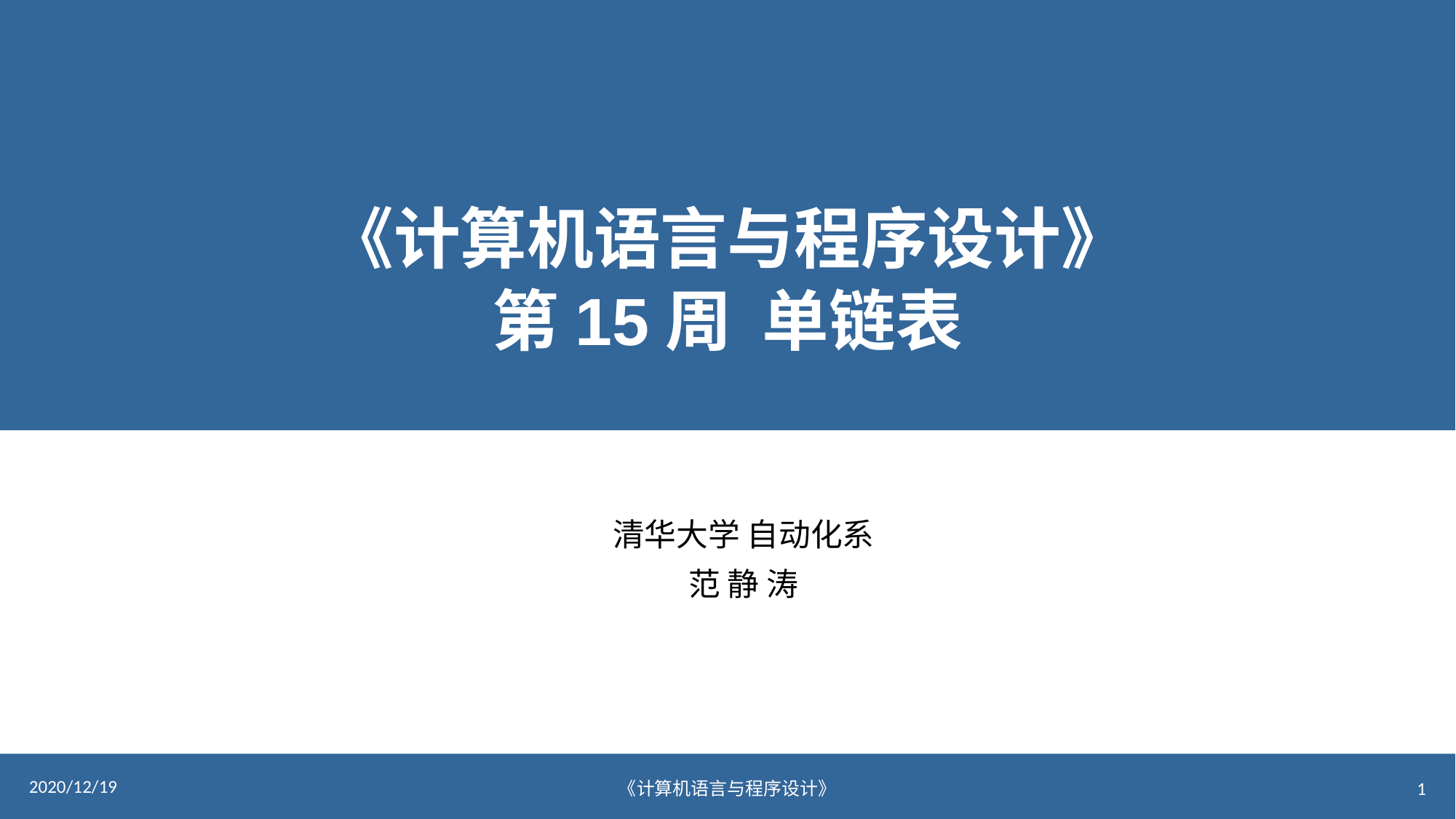

# 《计算机语言与程序设计》 第15周  单链表
清华大学 自动化系
范 静 涛
2020/12/19
《计算机语言与程序设计》
1